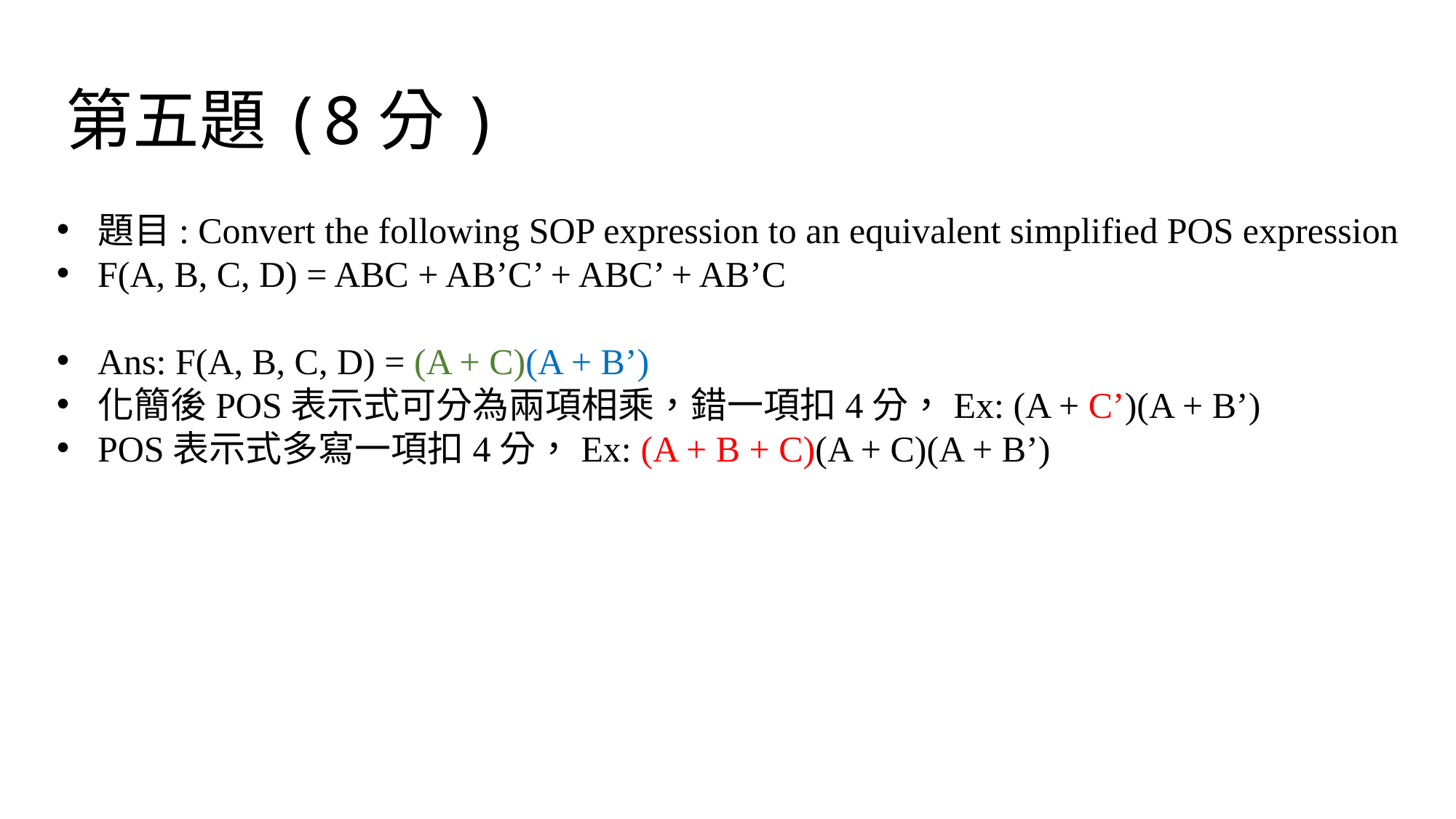

# 第五題(8分)
題目: Convert the following SOP expression to an equivalent simplified POS expression
F(A, B, C, D) = ABC + AB’C’ + ABC’ + AB’C

Ans: F(A, B, C, D) = (A + C)(A + B’)
化簡後POS表示式可分為兩項相乘，錯一項扣4分，Ex: (A + C’)(A + B’)
POS表示式多寫一項扣4分，Ex: (A + B + C)(A + C)(A + B’)